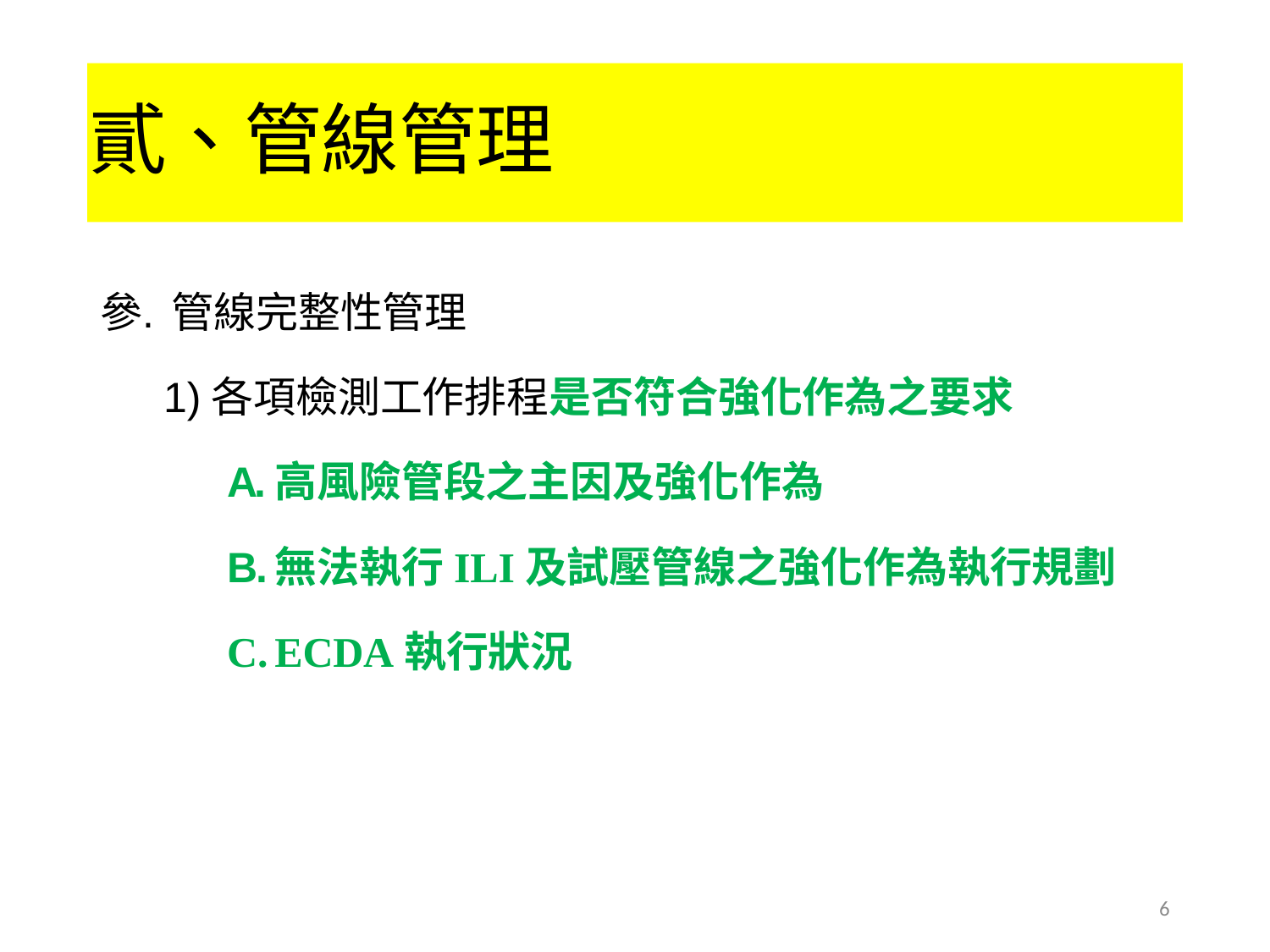

# 貳、管線管理
管線完整性管理
各項檢測工作排程是否符合強化作為之要求
高風險管段之主因及強化作為
無法執行ILI及試壓管線之強化作為執行規劃
ECDA執行狀況

6